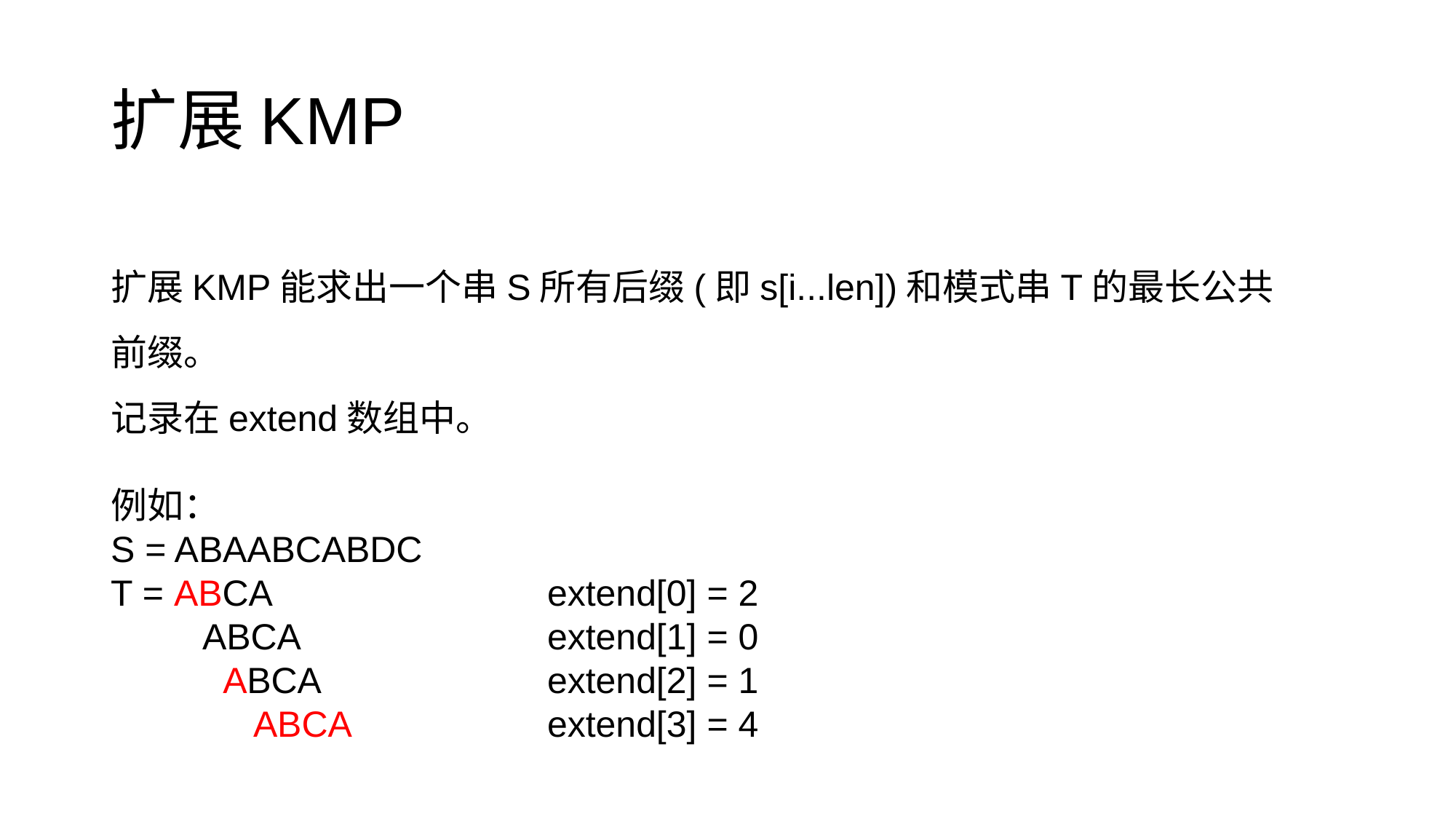

# 扩展KMP
扩展KMP能求出一个串S所有后缀(即s[i...len])和模式串T的最长公共前缀。
记录在extend数组中。

例如：
S = ABAABCABDC
T = ABCA			extend[0] = 2
         ABCA			extend[1] = 0
           ABCA                  	extend[2] = 1
              ABCA		extend[3] = 4